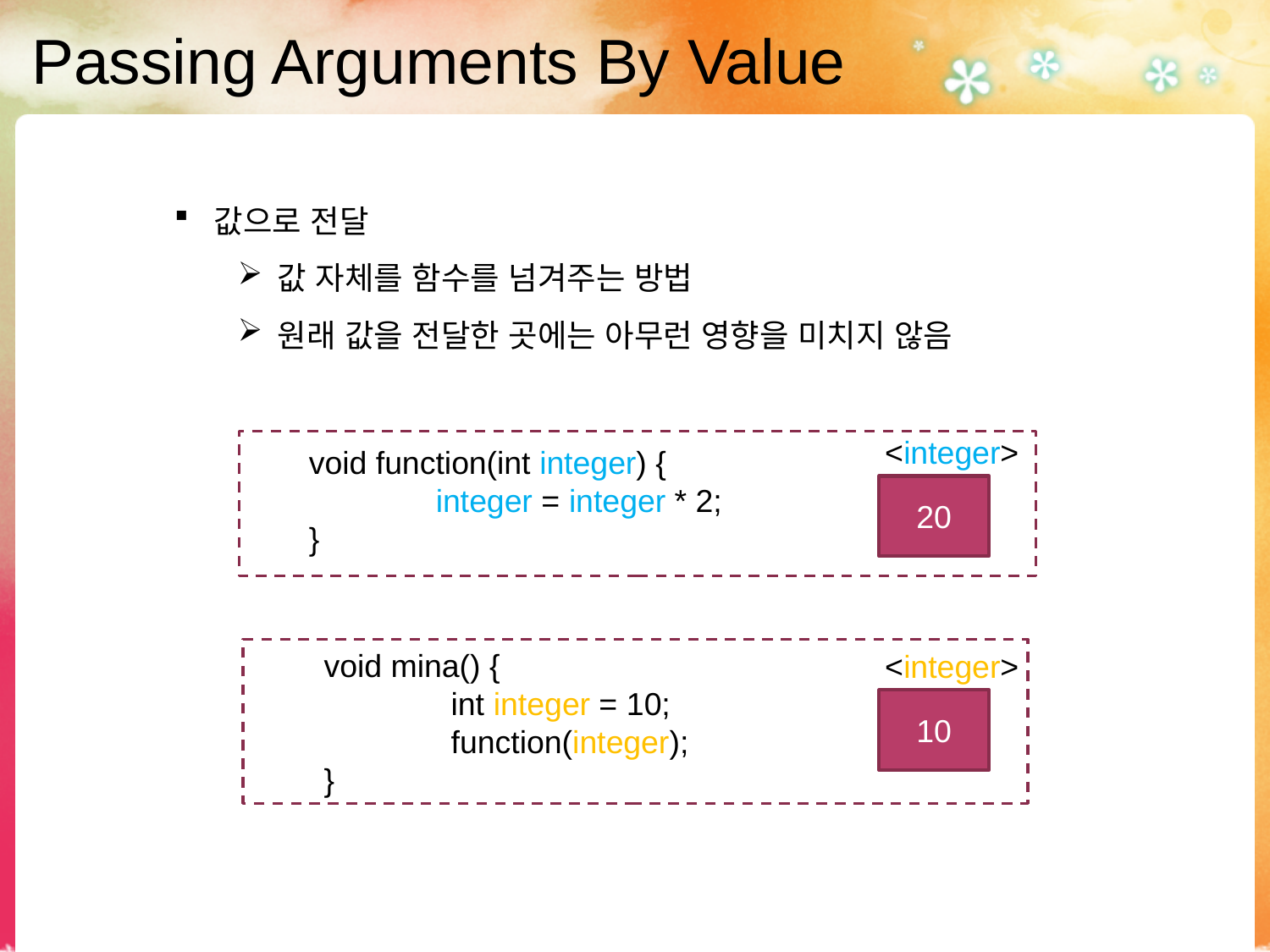

# Passing Arguments By Value
값으로 전달
값 자체를 함수를 넘겨주는 방법
원래 값을 전달한 곳에는 아무런 영향을 미치지 않음
<integer>

void function(int integer) {
	integer = integer * 2;
}
20

void mina() {
	int integer = 10;
	function(integer);
}
<integer>
10